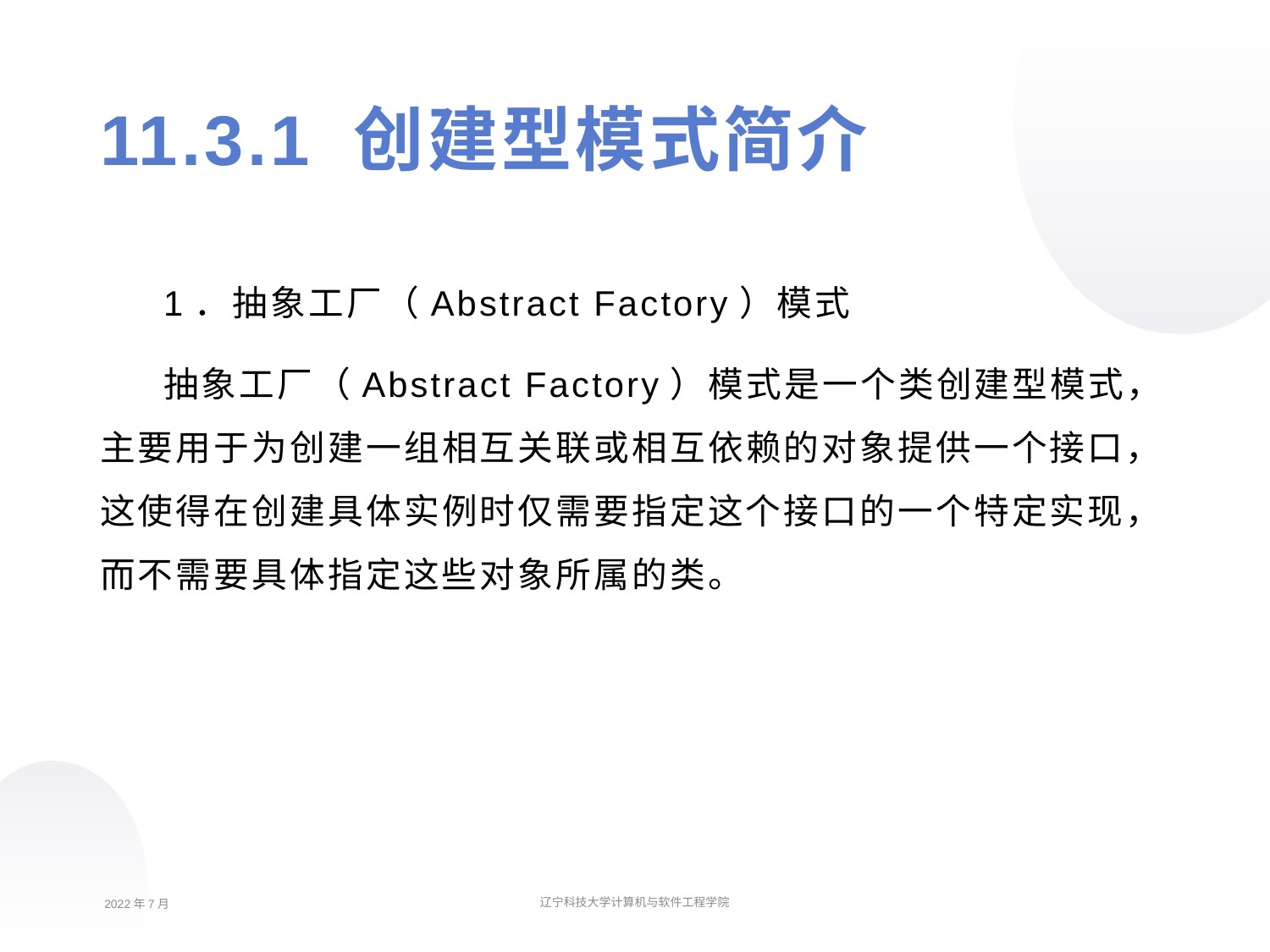

11.3.1 创建型模式简介
1．抽象工厂（Abstract Factory）模式
抽象工厂（Abstract Factory）模式是一个类创建型模式，主要用于为创建一组相互关联或相互依赖的对象提供一个接口，这使得在创建具体实例时仅需要指定这个接口的一个特定实现，而不需要具体指定这些对象所属的类。

2022年7月
辽宁科技大学计算机与软件工程学院
41